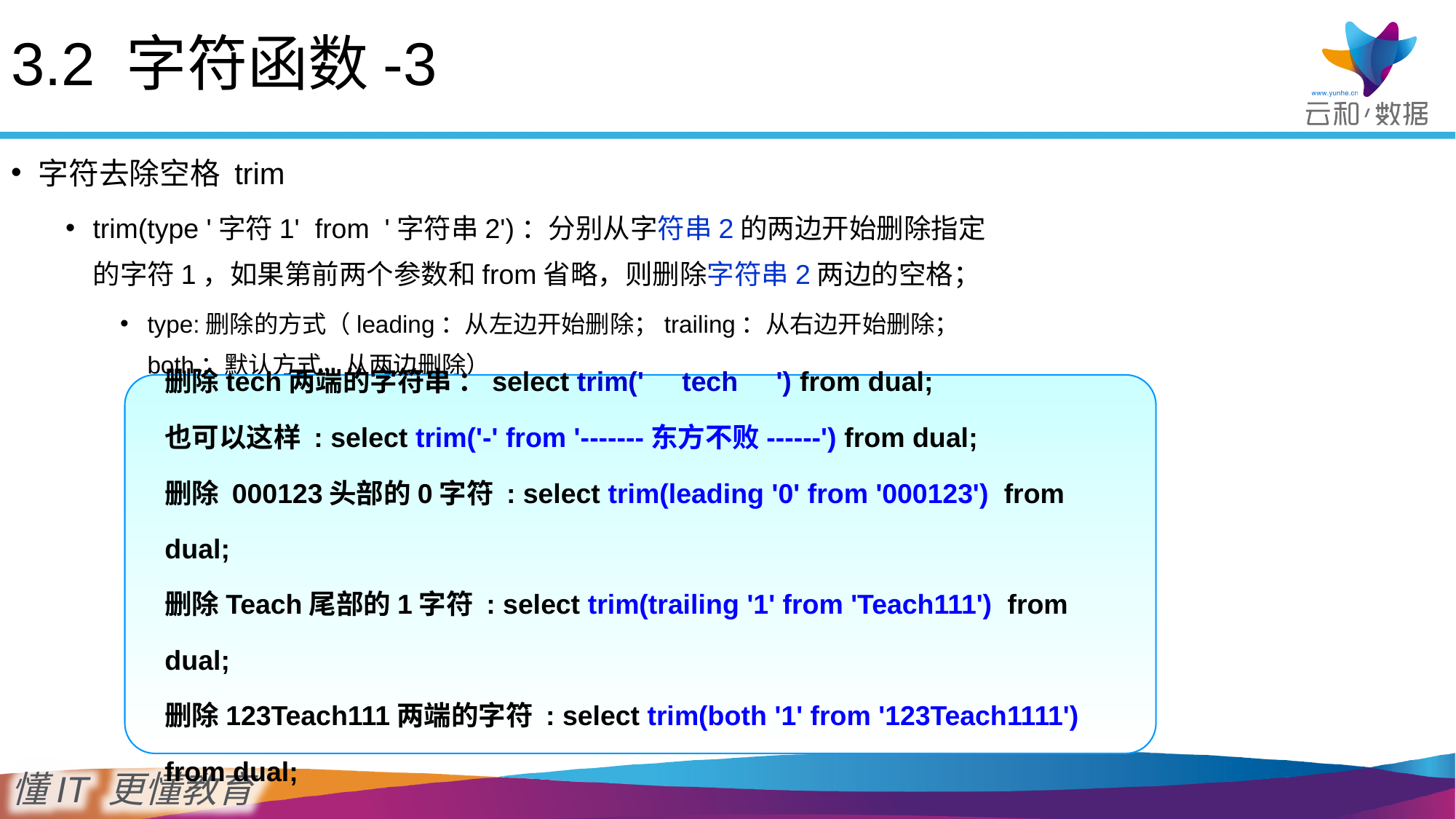

3.2 字符函数-3
字符去除空格 trim
trim(type '字符1'  from  '字符串2')：分别从字符串2的两边开始删除指定的字符1，如果第前两个参数和from省略，则删除字符串2两边的空格；
type:删除的方式（leading：从左边开始删除；trailing：从右边开始删除；both：默认方式，从两边删除）
删除tech两端的字符串 ：select trim('     tech     ') from dual;
也可以这样 : select trim('-' from '-------东方不败------') from dual;
删除 000123头部的0字符 : select trim(leading '0' from '000123')  from dual;
删除Teach尾部的1字符 : select trim(trailing '1' from 'Teach111')  from dual;
删除123Teach111两端的字符 : select trim(both '1' from '123Teach1111')  from dual;